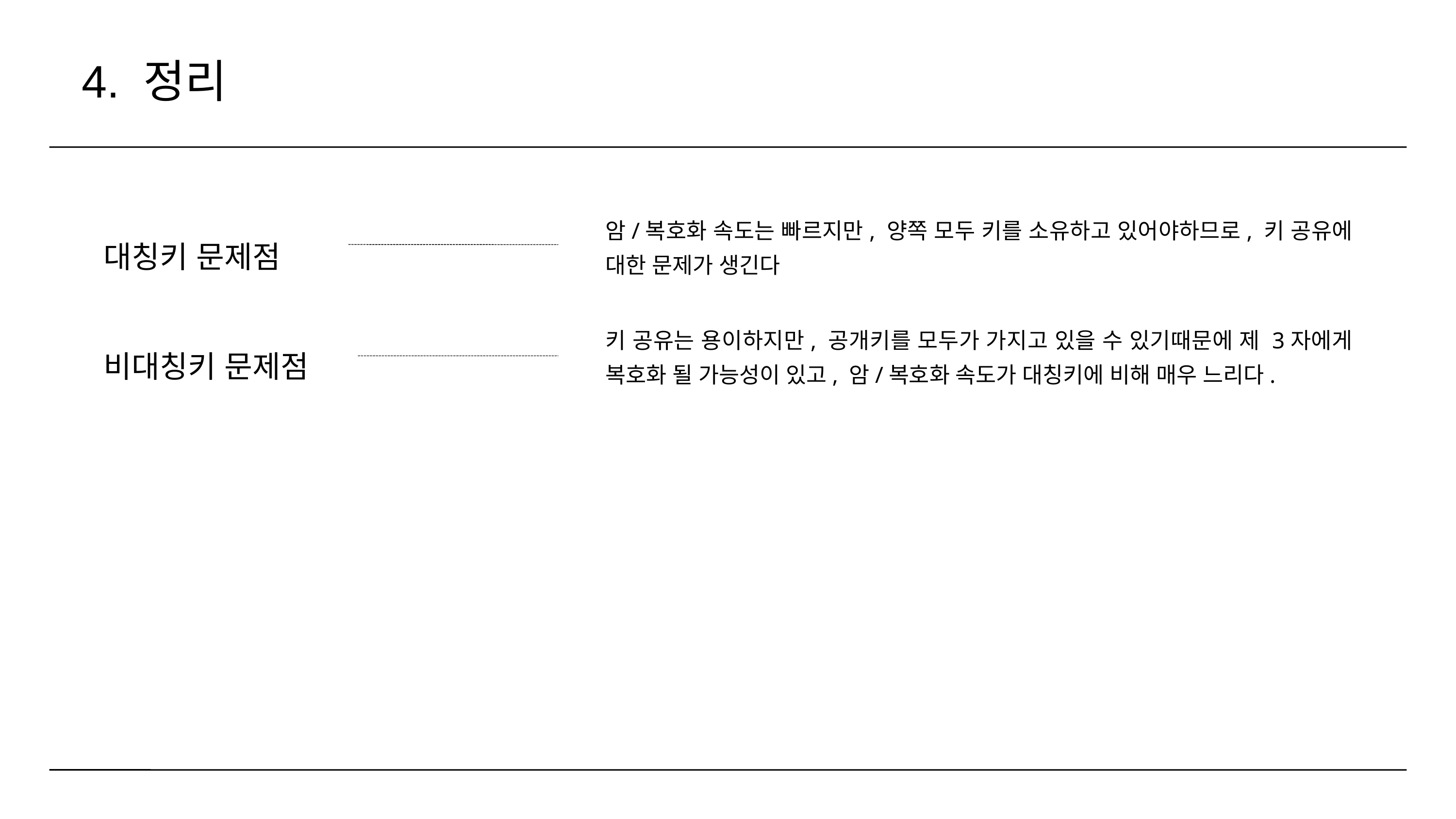

4. 정리

대칭키 문제점
암/복호화 속도는 빠르지만, 양쪽 모두 키를 소유하고 있어야하므로, 키 공유에 대한 문제가 생긴다

비대칭키 문제점
키 공유는 용이하지만, 공개키를 모두가 가지고 있을 수 있기때문에 제 3자에게 복호화 될 가능성이 있고, 암/복호화 속도가 대칭키에 비해 매우 느리다.